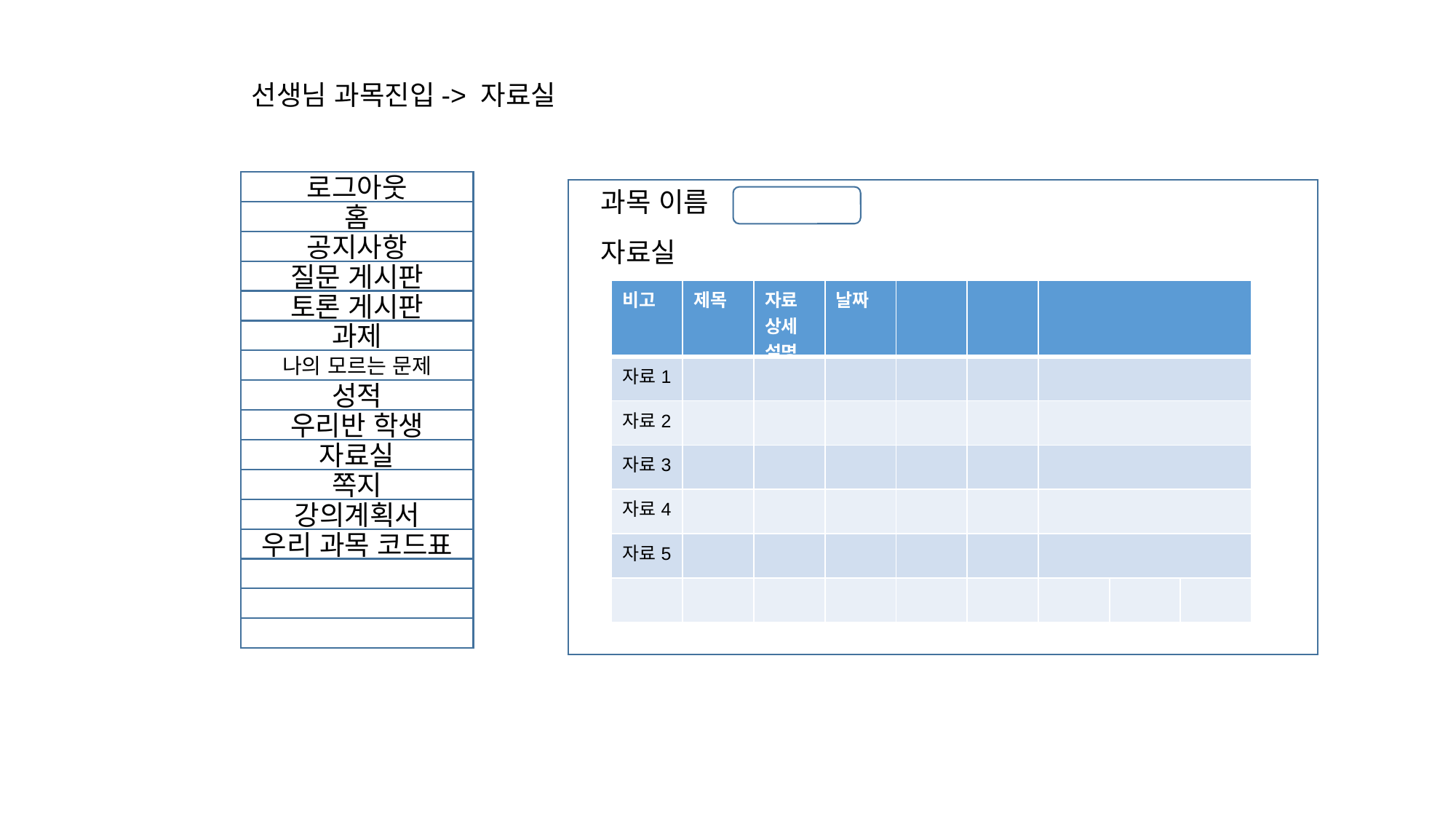

선생님 과목진입-> 자료실

로그아웃
홈
공지사항
질문 게시판
토론 게시판
과제
나의 모르는 문제
성적
우리반 학생
자료실
쪽지
강의계획서
우리 과목 코드표

과목 이름

자료실
| 비고 | 제목 | 자료 상세설명 | 날짜 |  |  |  |  |  |
| --- | --- | --- | --- | --- | --- | --- | --- | --- |
| 자료1 |  |  |  |  |  |  |  |  |
| 자료2 |  |  |  |  |  |  |  |  |
| 자료3 |  |  |  |  |  |  |  |  |
| 자료4 |  |  |  |  |  |  |  |  |
| 자료5 |  |  |  |  |  |  |  |  |
|  |  |  |  |  |  |  |  |  |